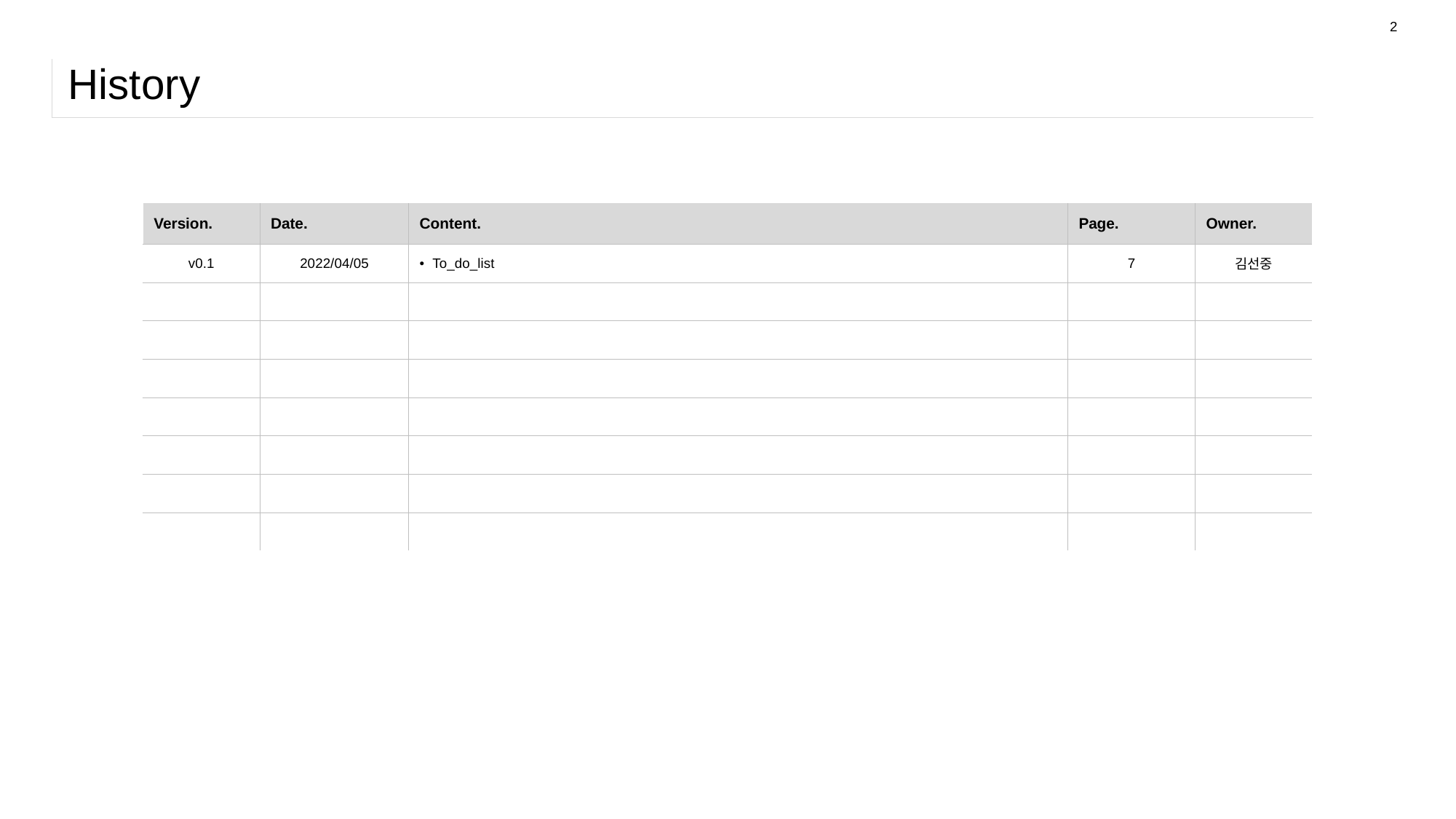

2
# History
| Version. | Date. | Content. | Page. | Owner. |
| --- | --- | --- | --- | --- |
| v0.1 | 2022/04/05 | To\_do\_list | 7 | 김선중 |
|  |  |  |  |  |
|  |  |  |  |  |
|  |  |  |  |  |
|  |  |  |  |  |
|  |  |  |  |  |
|  |  |  |  |  |
|  |  |  |  |  |